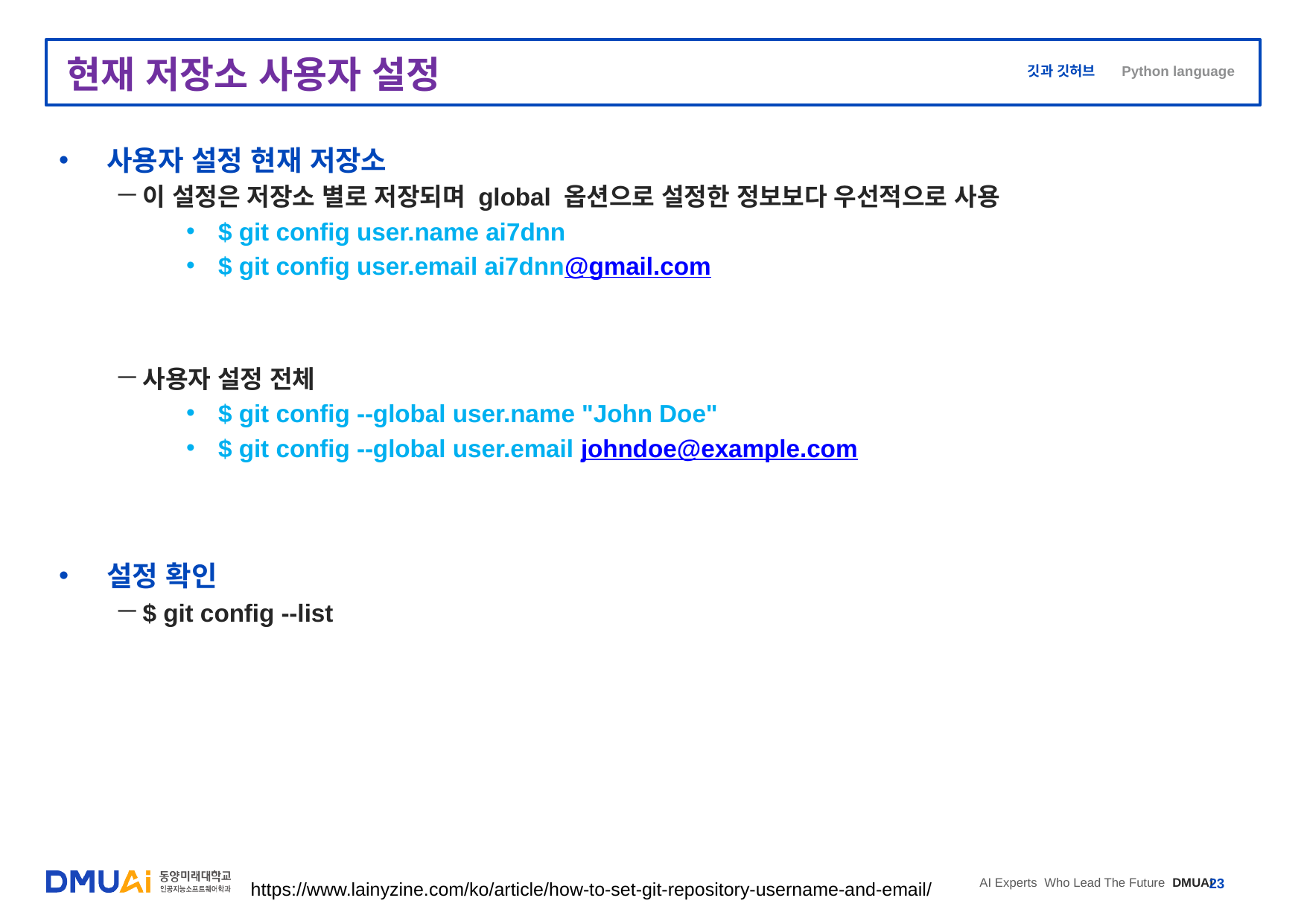

# 현재 저장소 사용자 설정
사용자 설정 현재 저장소
이 설정은 저장소 별로 저장되며 global 옵션으로 설정한 정보보다 우선적으로 사용
$ git config user.name ai7dnn
$ git config user.email ai7dnn@gmail.com

사용자 설정 전체
$ git config --global user.name "John Doe"
$ git config --global user.email johndoe@example.com

설정 확인
$ git config --list

https://www.lainyzine.com/ko/article/how-to-set-git-repository-username-and-email/